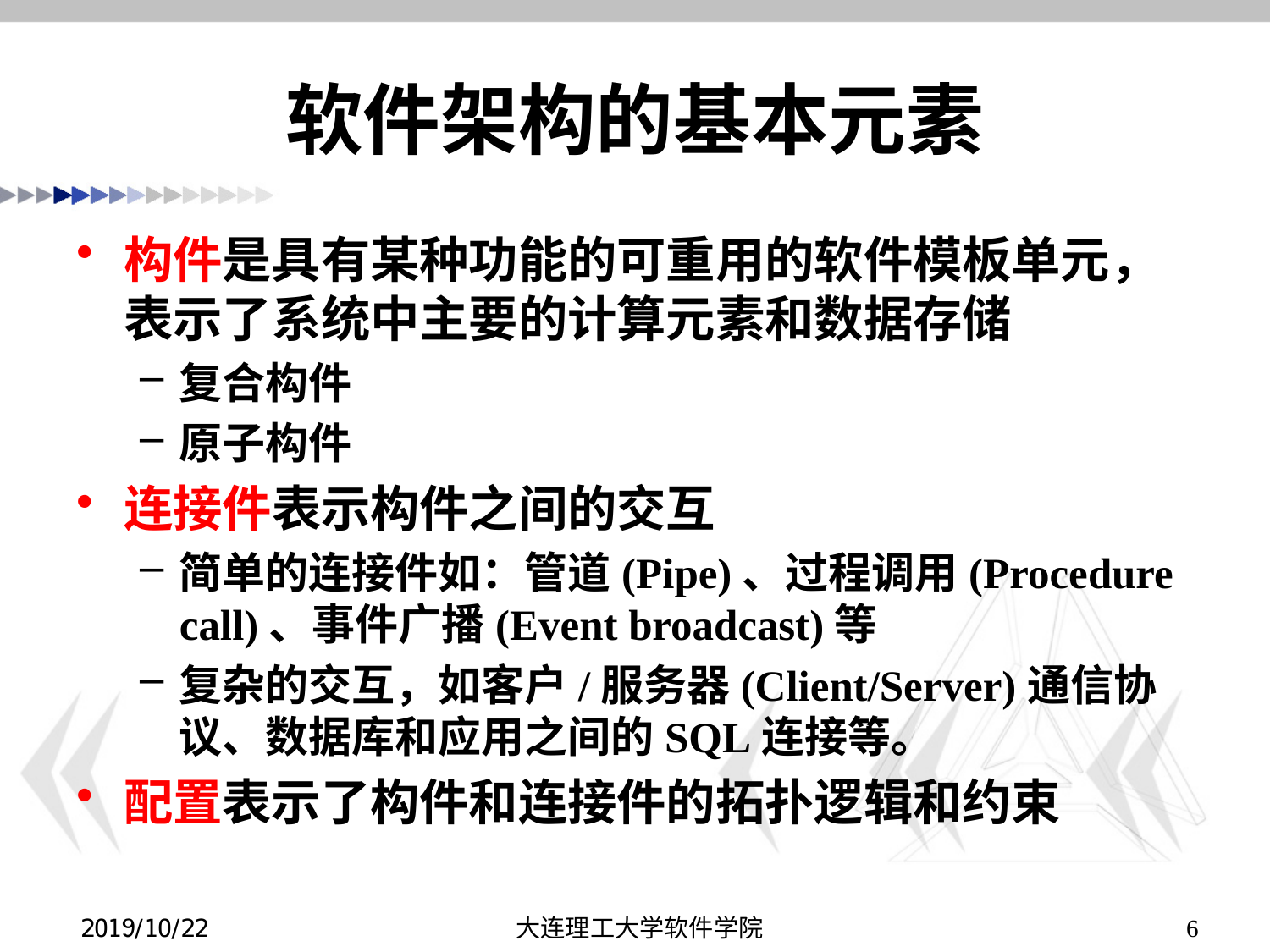

# 软件架构的基本元素
构件是具有某种功能的可重用的软件模板单元，表示了系统中主要的计算元素和数据存储
复合构件
原子构件
连接件表示构件之间的交互
简单的连接件如：管道(Pipe)、过程调用(Procedure call)、事件广播(Event broadcast)等
复杂的交互，如客户/服务器(Client/Server)通信协议、数据库和应用之间的SQL连接等。
配置表示了构件和连接件的拓扑逻辑和约束
2019/10/22
大连理工大学软件学院
6